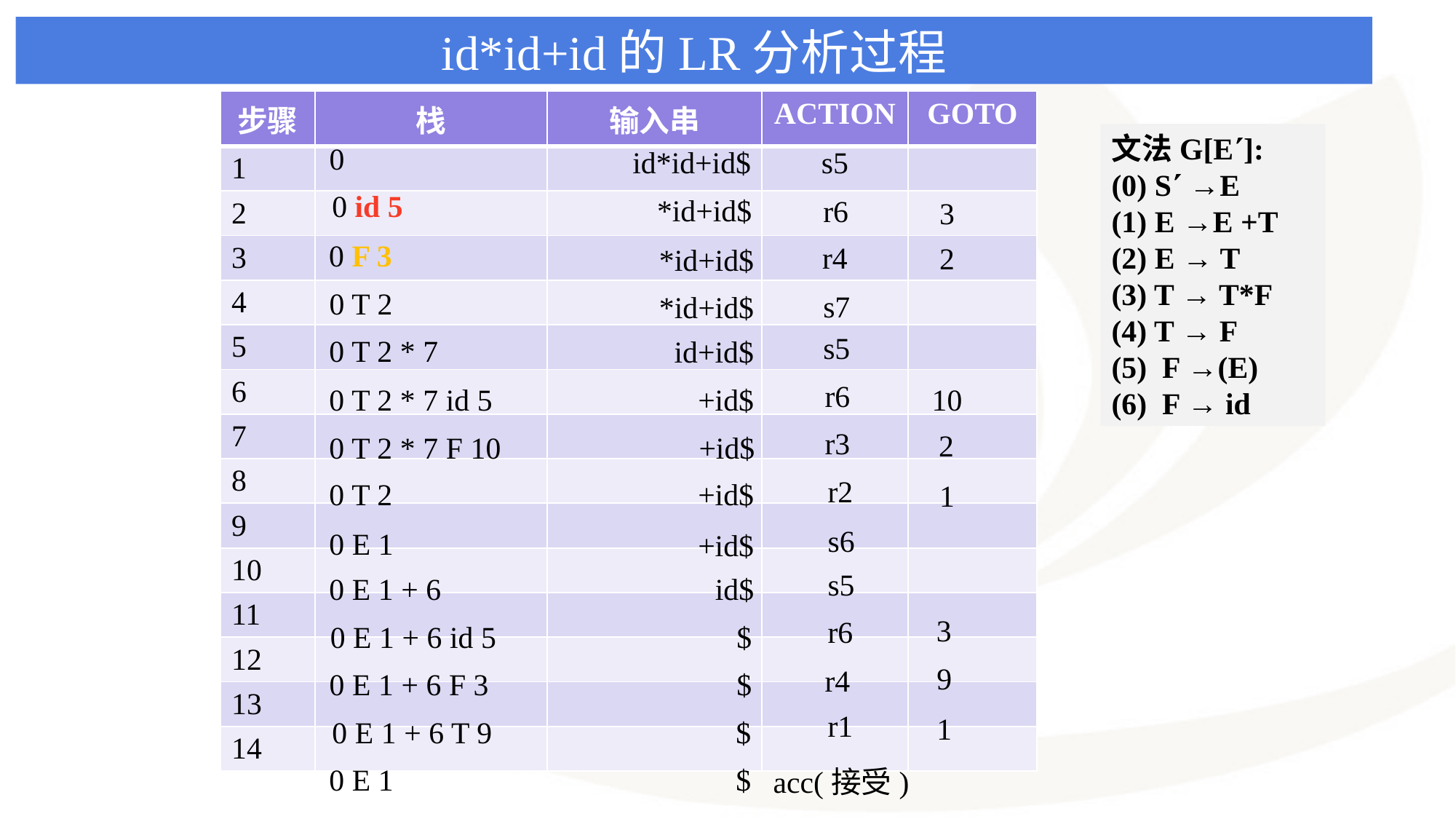

id*id+id的LR分析过程
| 步骤 | 栈 | 输入串 | ACTION | GOTO |
| --- | --- | --- | --- | --- |
| 1 |  |  |  |  |
| 2 |  |  |  |  |
| 3 |  |  |  |  |
| 4 |  |  |  |  |
| 5 |  |  |  |  |
| 6 |  |  |  |  |
| 7 |  |  |  |  |
| 8 |  |  |  |  |
| 9 |  |  |  |  |
| 10 |  |  |  |  |
| 11 |  |  |  |  |
| 12 |  |  |  |  |
| 13 |  |  |  |  |
| 14 |  |  |  |  |
文法G[E′]:
(0) S′ →E
(1) E →E +T
(2) E → T
(3) T → T*F
(4) T → F
(5)  F →(E)
(6)  F → id
0
id*id+id$
s5
0 id 5
*id+id$
r6
3
0 F 3
r4
2
*id+id$
0 T 2
s7
*id+id$
s5
0 T 2 * 7
id+id$
r6
0 T 2 * 7 id 5
+id$
10
r3
2
0 T 2 * 7 F 10
+id$
r2
+id$
0 T 2
1
s6
0 E 1
+id$
s5
0 E 1 + 6
id$
3
r6
0 E 1 + 6 id 5
$
9
r4
0 E 1 + 6 F 3
$
r1
1
0 E 1 + 6 T 9
$
30
0 E 1
$
acc(接受)